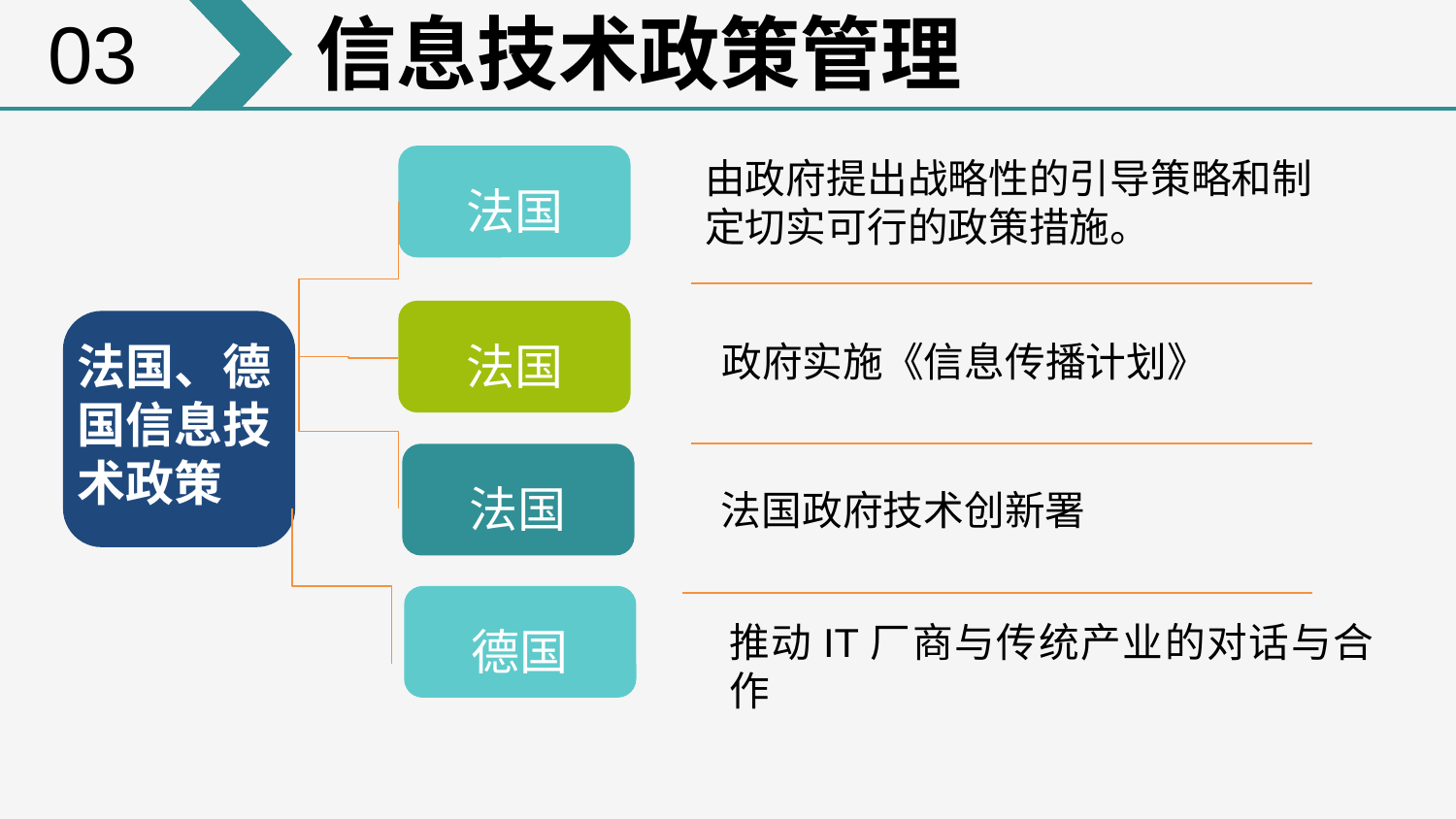

03
信息技术政策管理

法国
由政府提出战略性的引导策略和制
定切实可行的政策措施。
法国

法国、德国信息技术政策
政府实施《信息传播计划》
法国
法国政府技术创新署
德国
推动IT厂商与传统产业的对话与合作